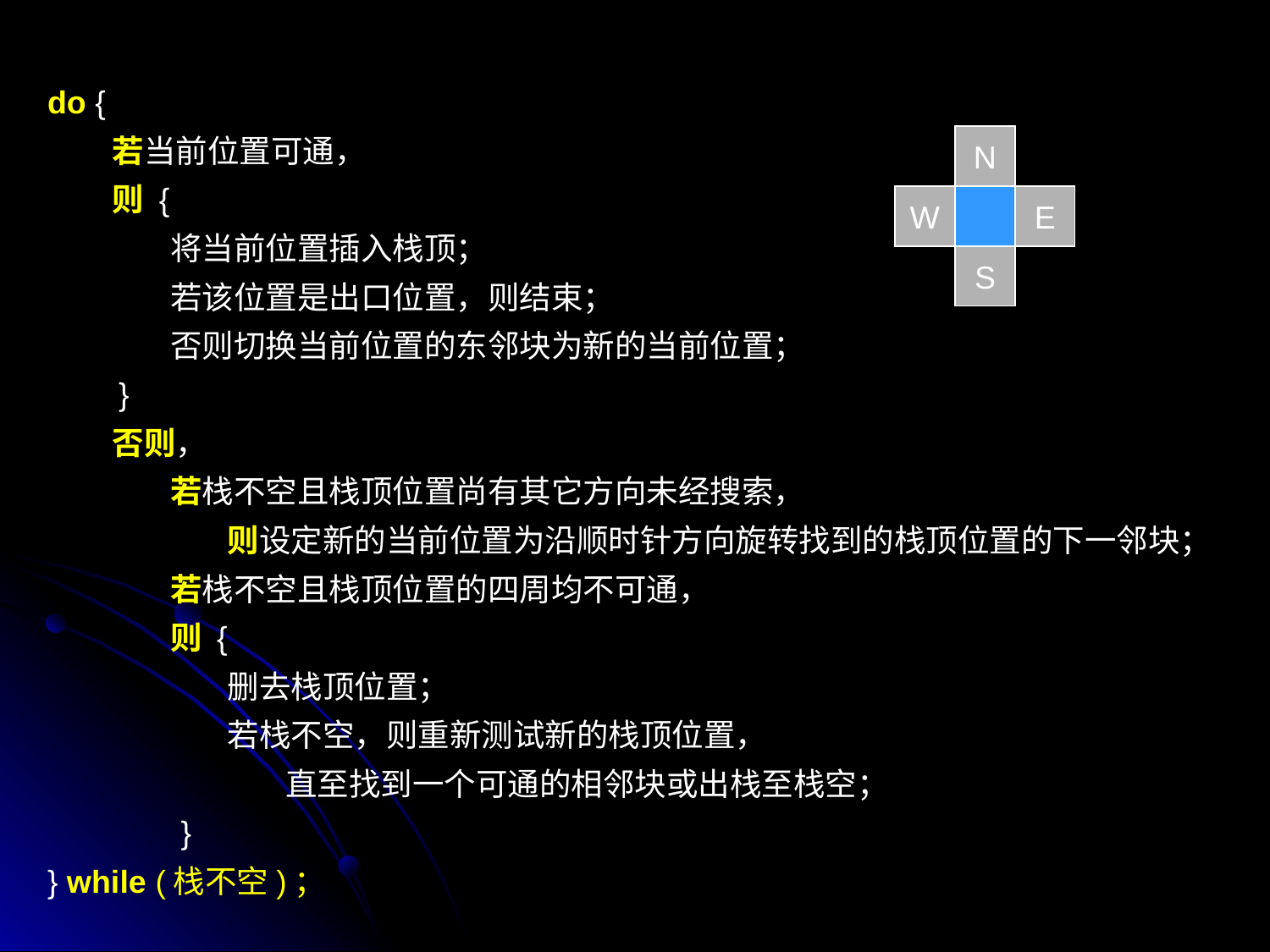

do {
        若当前位置可通，
        则 {
                将当前位置插入栈顶；
                若该位置是出口位置，则结束；
                否则切换当前位置的东邻块为新的当前位置；
        }
        否则，
                若栈不空且栈顶位置尚有其它方向未经搜索，
                        则设定新的当前位置为沿顺时针方向旋转找到的栈顶位置的下一邻块；
                若栈不空且栈顶位置的四周均不可通，
                则 {
                        删去栈顶位置；
                        若栈不空，则重新测试新的栈顶位置，
                                直至找到一个可通的相邻块或出栈至栈空；
               }
} while (栈不空)；
N
W

E
S